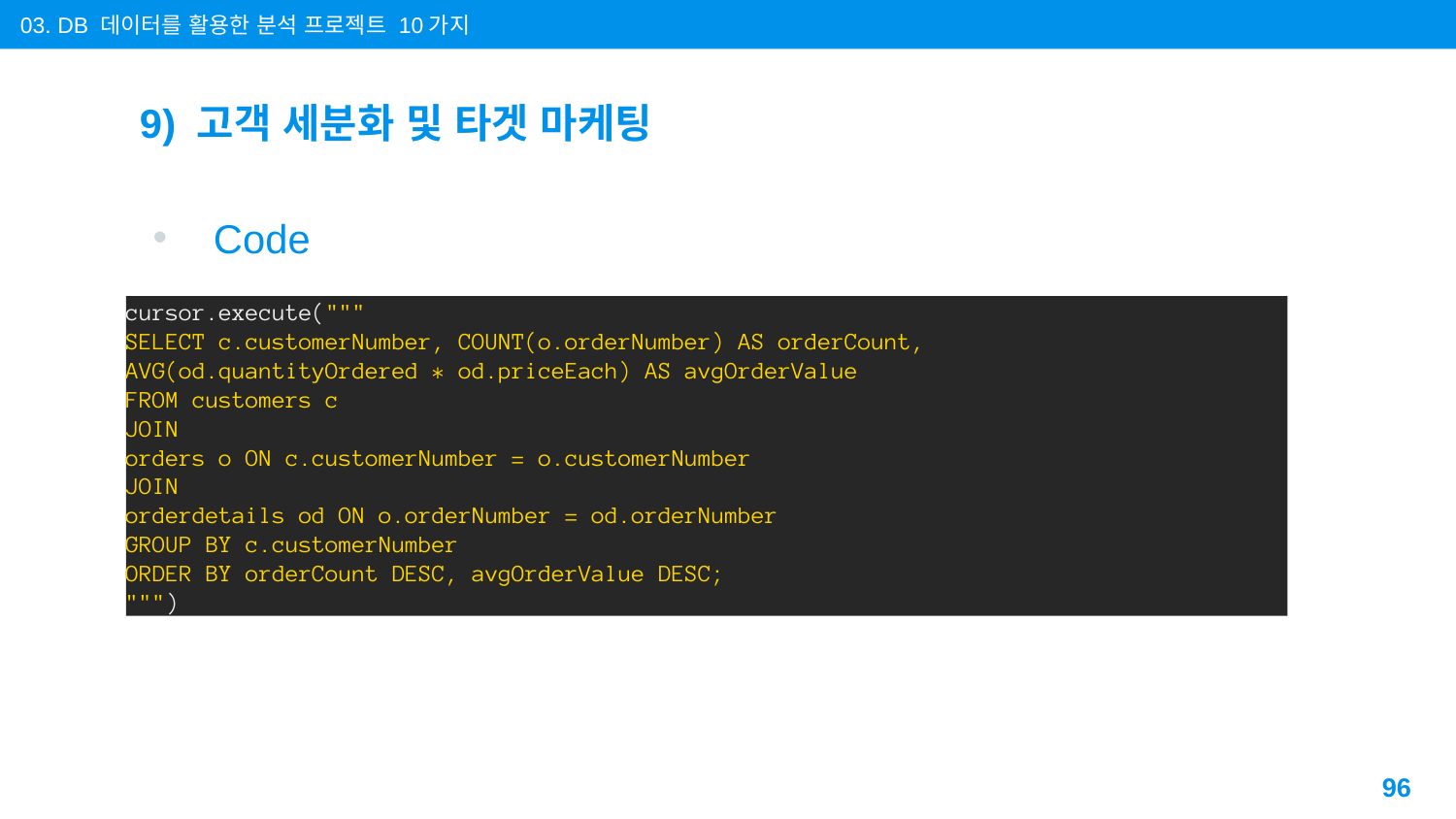

03. DB 데이터를 활용한 분석 프로젝트 10가지
# 9) 고객 세분화 및 타겟 마케팅
Code
cursor.execute("""
SELECT c.customerNumber, COUNT(o.orderNumber) AS orderCount,
AVG(od.quantityOrdered * od.priceEach) AS avgOrderValue
FROM customers c
JOIN
orders o ON c.customerNumber = o.customerNumber
JOIN
orderdetails od ON o.orderNumber = od.orderNumber
GROUP BY c.customerNumber
ORDER BY orderCount DESC, avgOrderValue DESC;
""")
96